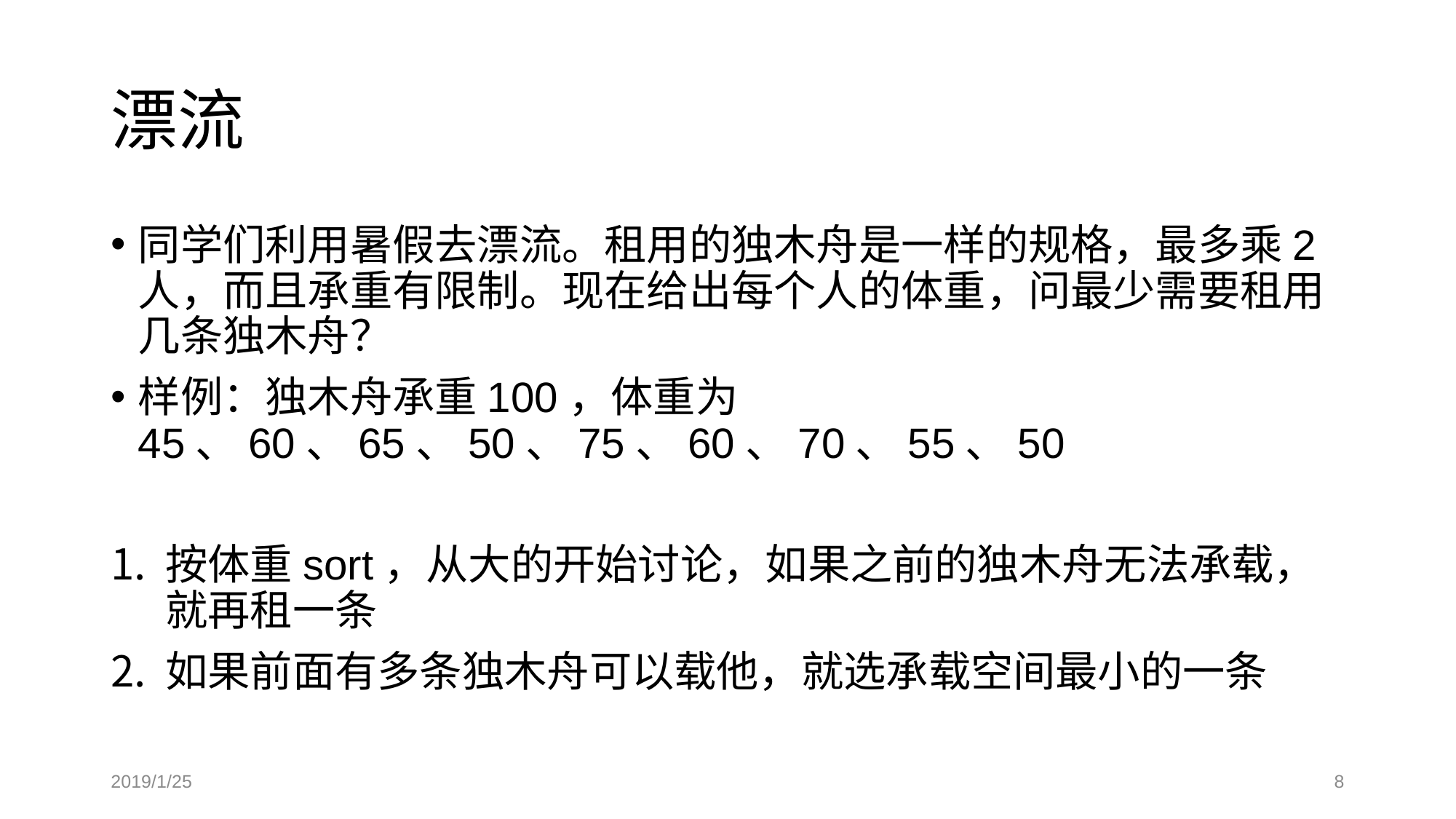

# 漂流
同学们利用暑假去漂流。租用的独木舟是一样的规格，最多乘2人，而且承重有限制。现在给出每个人的体重，问最少需要租用几条独木舟？
样例：独木舟承重100，体重为45、60、65、50、75、60、70、55、50

按体重sort，从大的开始讨论，如果之前的独木舟无法承载，就再租一条
如果前面有多条独木舟可以载他，就选承载空间最小的一条

2019/1/25
8